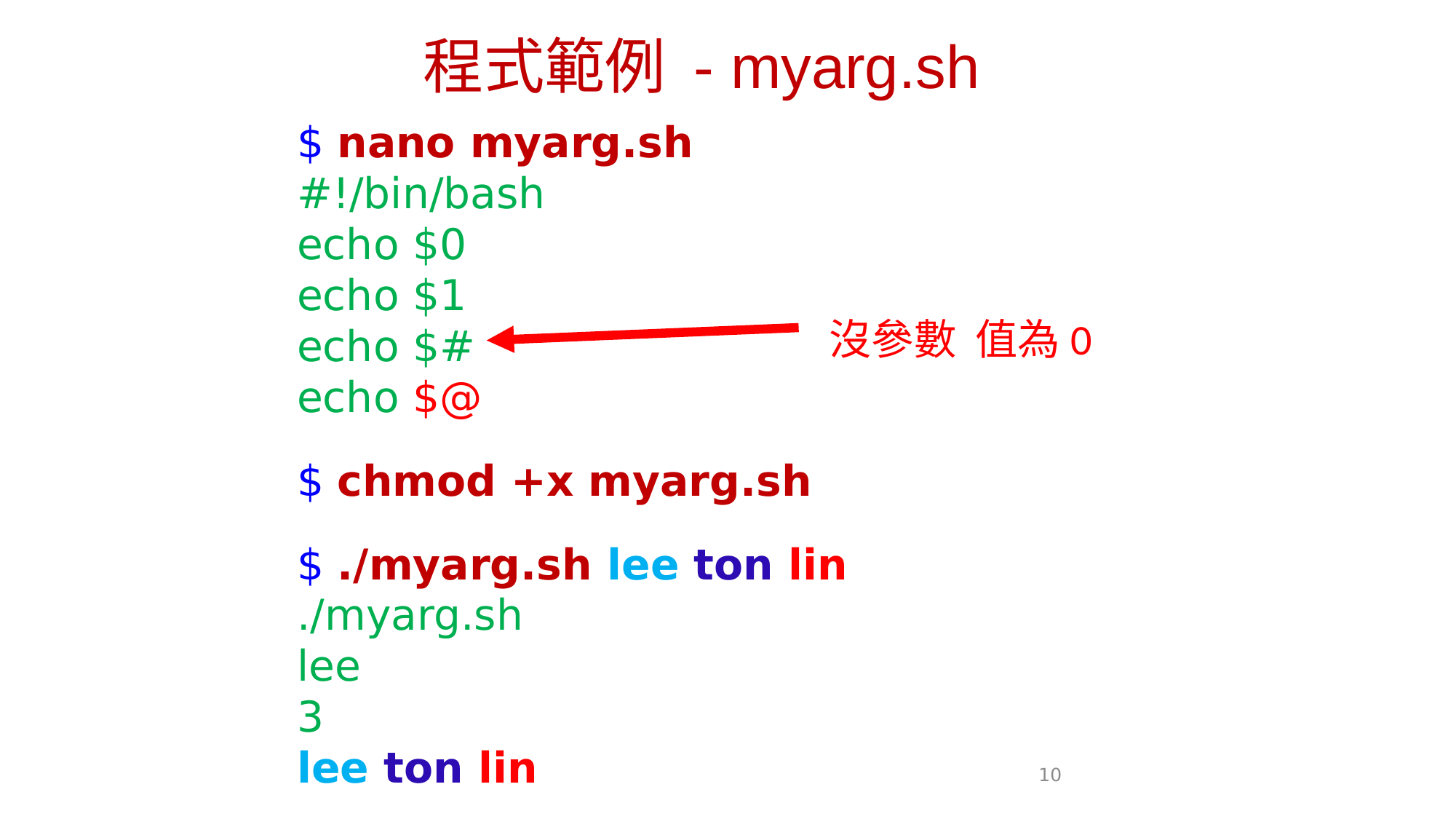

10
程式範例 - myarg.sh
$ nano myarg.sh
#!/bin/bash
echo $0
echo $1
echo $#
echo $@

$ chmod +x myarg.sh

$ ./myarg.sh lee ton lin
./myarg.sh
lee
3
lee ton lin
沒參數  值為0